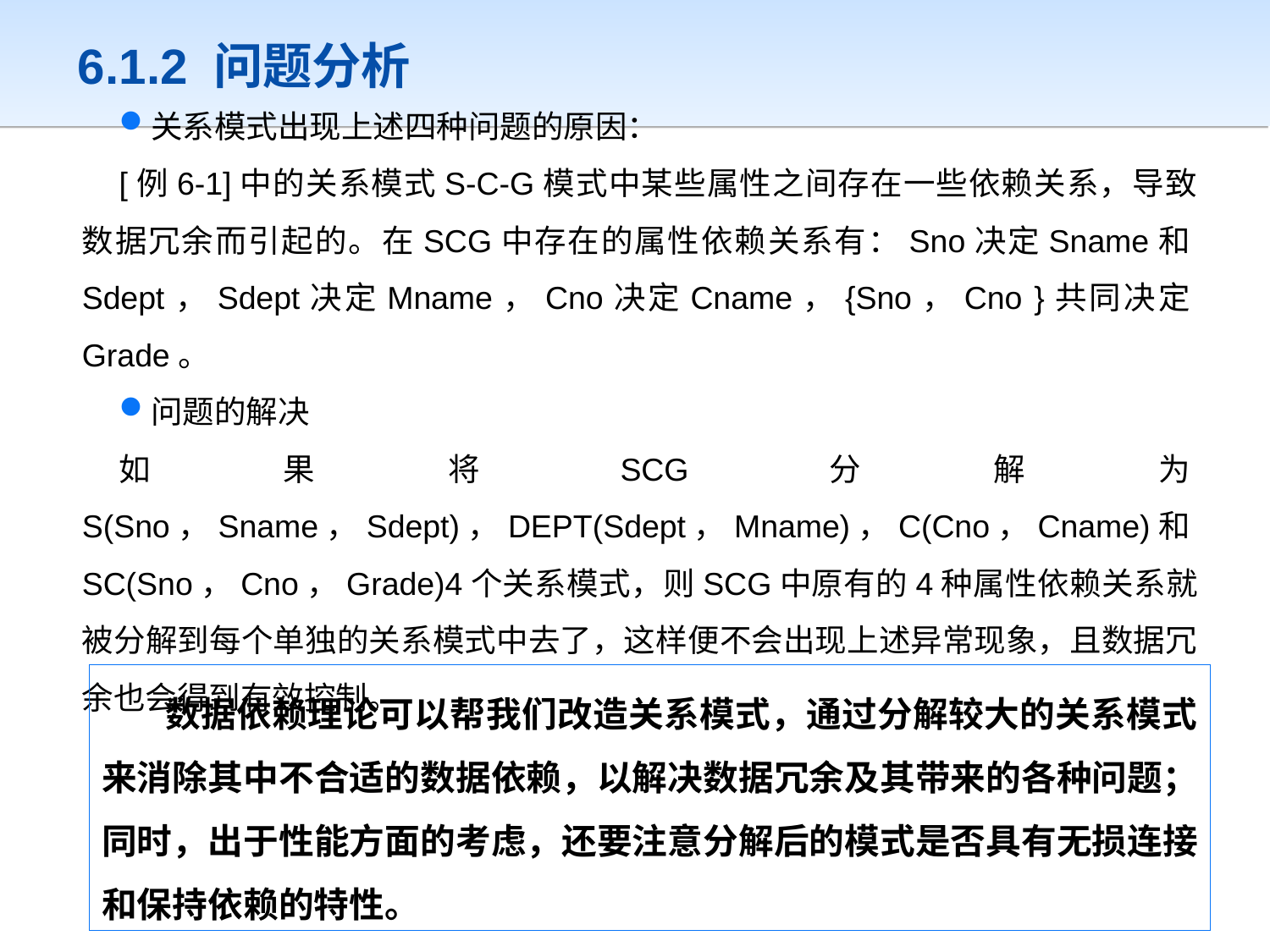

# 6.1.2 问题分析
关系模式出现上述四种问题的原因：
[例6-1]中的关系模式S-C-G模式中某些属性之间存在一些依赖关系，导致数据冗余而引起的。在SCG中存在的属性依赖关系有：Sno决定Sname和Sdept，Sdept决定Mname，Cno决定Cname，{Sno，Cno }共同决定Grade。
问题的解决
如果将SCG分解为S(Sno，Sname，Sdept)，DEPT(Sdept，Mname)，C(Cno，Cname)和SC(Sno，Cno，Grade)4个关系模式，则SCG中原有的4种属性依赖关系就被分解到每个单独的关系模式中去了，这样便不会出现上述异常现象，且数据冗余也会得到有效控制。
数据依赖理论可以帮我们改造关系模式，通过分解较大的关系模式来消除其中不合适的数据依赖，以解决数据冗余及其带来的各种问题；同时，出于性能方面的考虑，还要注意分解后的模式是否具有无损连接和保持依赖的特性。